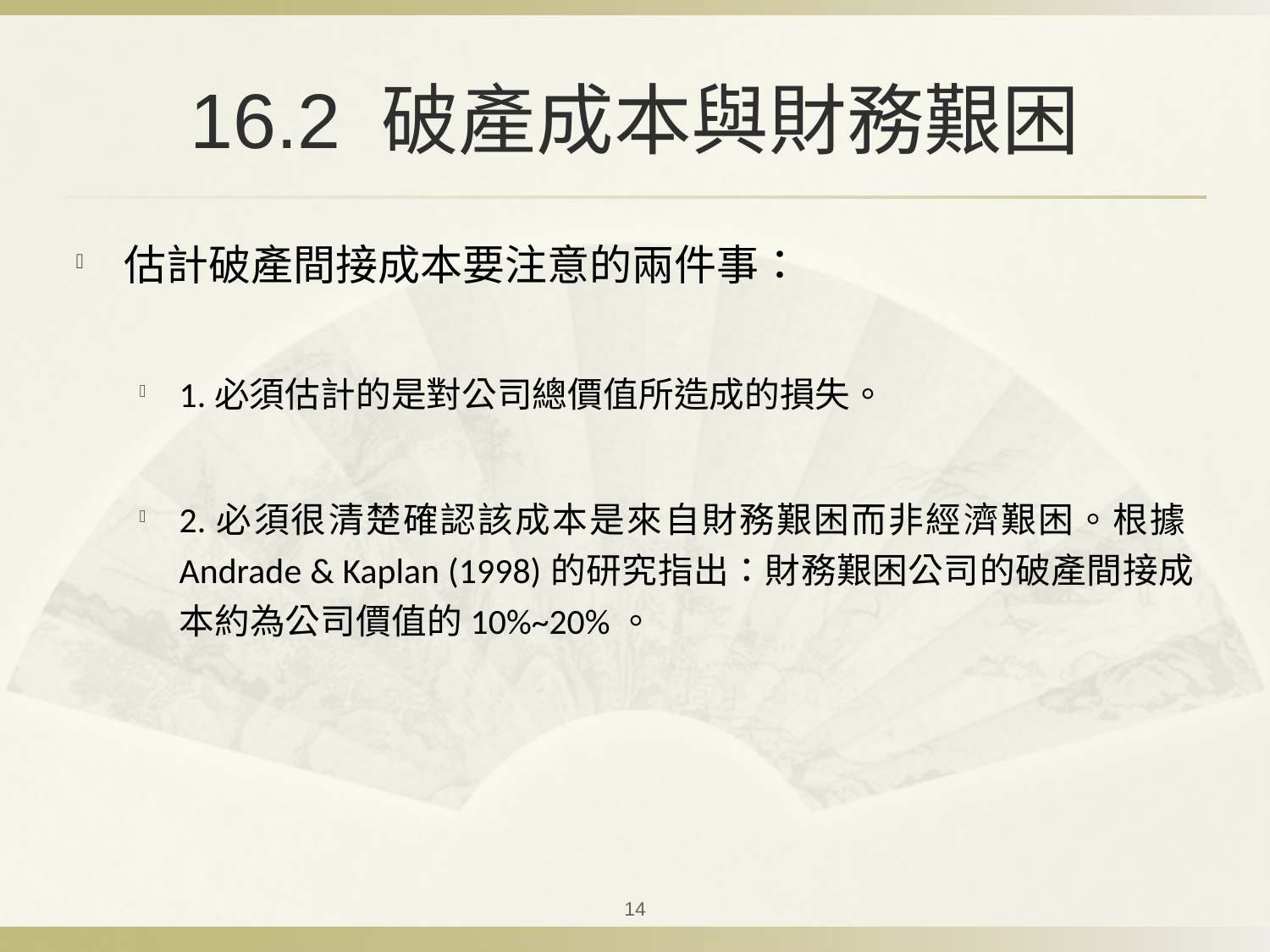

# 16.2 破產成本與財務艱困
估計破產間接成本要注意的兩件事：

1.必須估計的是對公司總價值所造成的損失。

2.必須很清楚確認該成本是來自財務艱困而非經濟艱困。根據Andrade & Kaplan (1998)的研究指出：財務艱困公司的破產間接成本約為公司價值的10%~20%。
14